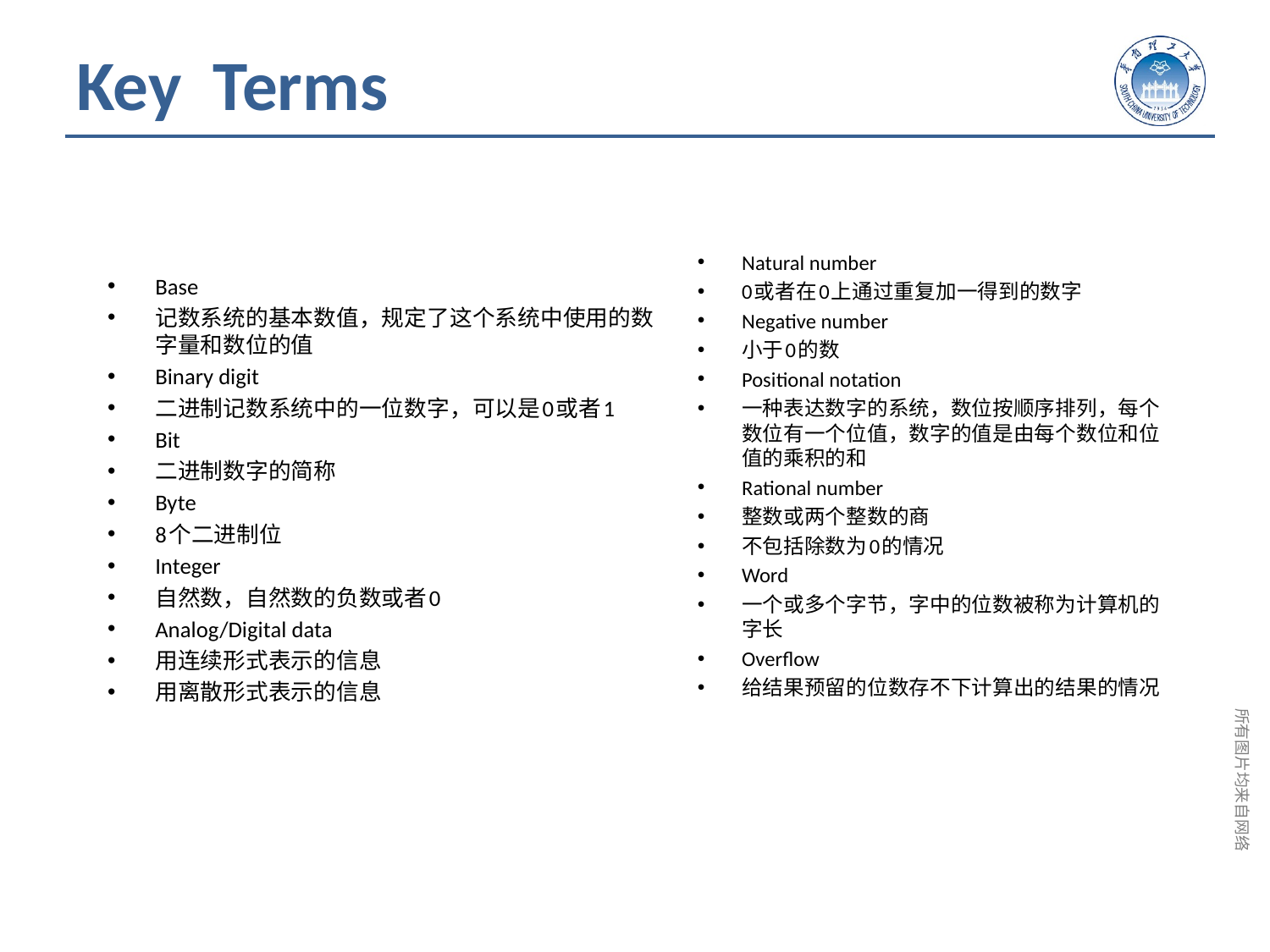

# Key  Terms
Natural number
0或者在0上通过重复加一得到的数字
Negative number
小于0的数
Positional notation
一种表达数字的系统，数位按顺序排列，每个数位有一个位值，数字的值是由每个数位和位值的乘积的和
Rational number
整数或两个整数的商
不包括除数为0的情况
Word
一个或多个字节，字中的位数被称为计算机的字长
Overflow
给结果预留的位数存不下计算出的结果的情况

Base
记数系统的基本数值，规定了这个系统中使用的数字量和数位的值
Binary digit
二进制记数系统中的一位数字，可以是0或者1
Bit
二进制数字的简称
Byte
8个二进制位
Integer
自然数，自然数的负数或者0
Analog/Digital data
用连续形式表示的信息
用离散形式表示的信息